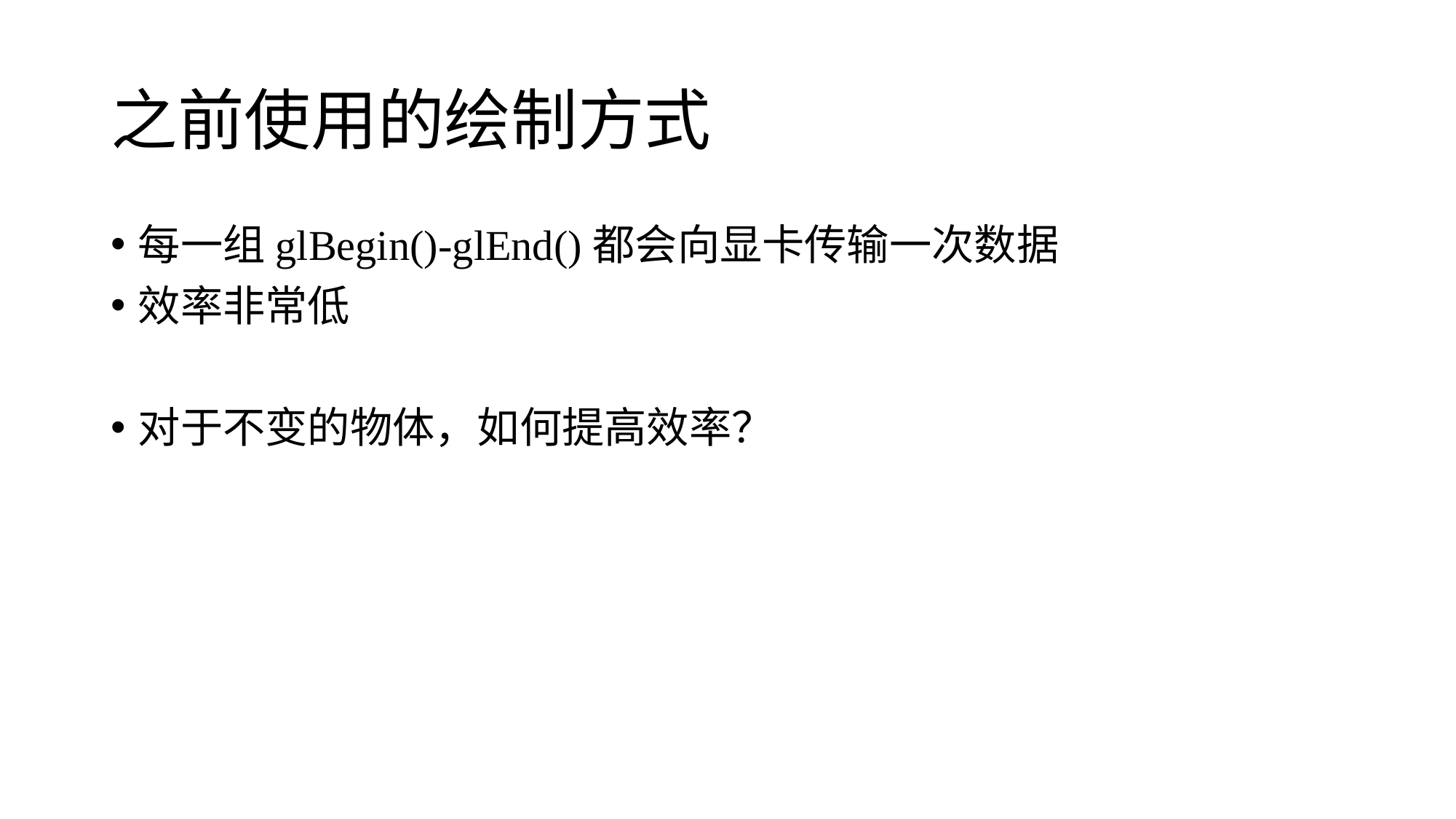

# 之前使用的绘制方式
每一组glBegin()-glEnd()都会向显卡传输一次数据
效率非常低

对于不变的物体，如何提高效率？